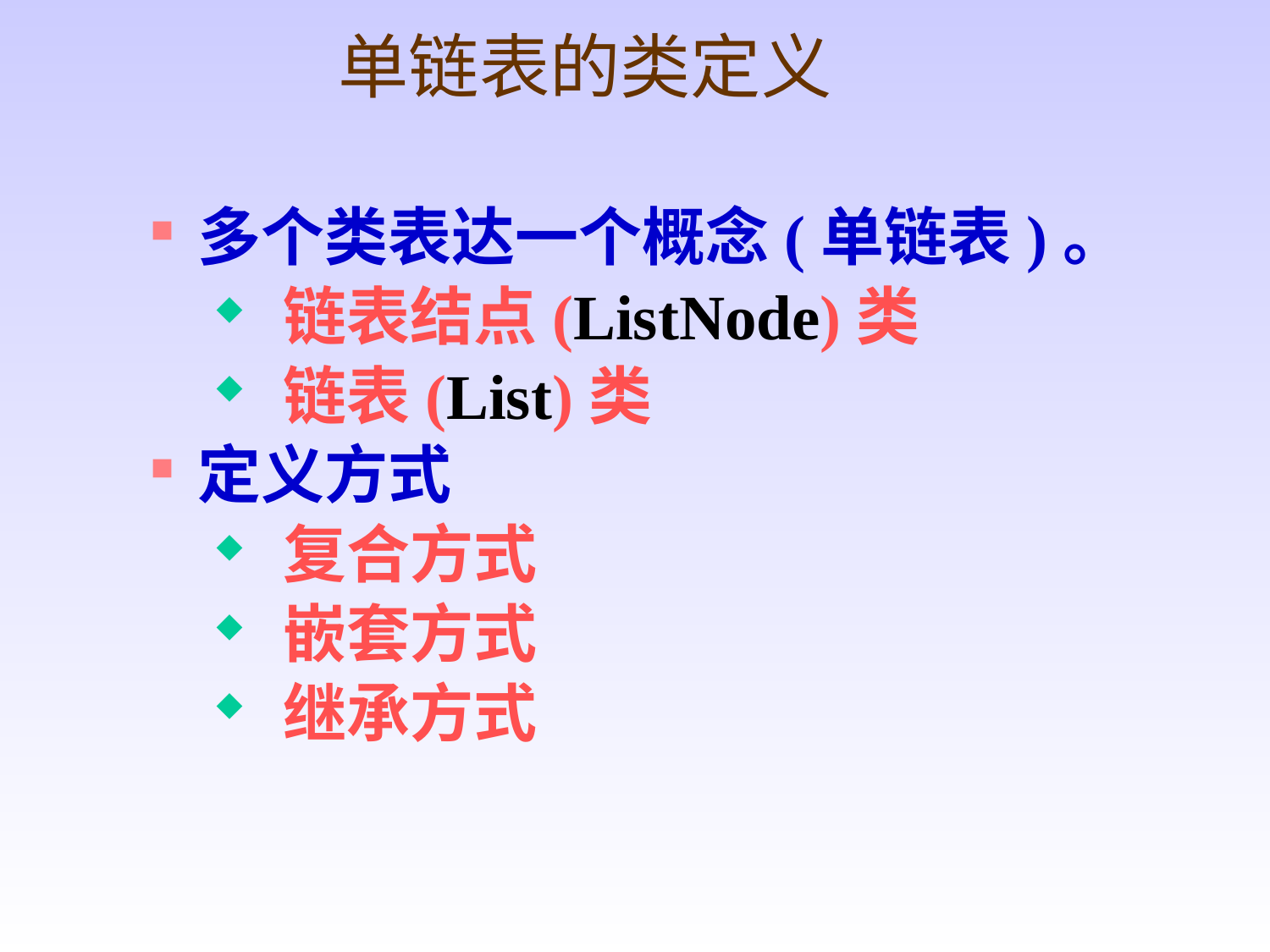

# 单链表的类定义
多个类表达一个概念(单链表)。
 链表结点(ListNode)类
 链表(List)类
定义方式
 复合方式
 嵌套方式
 继承方式